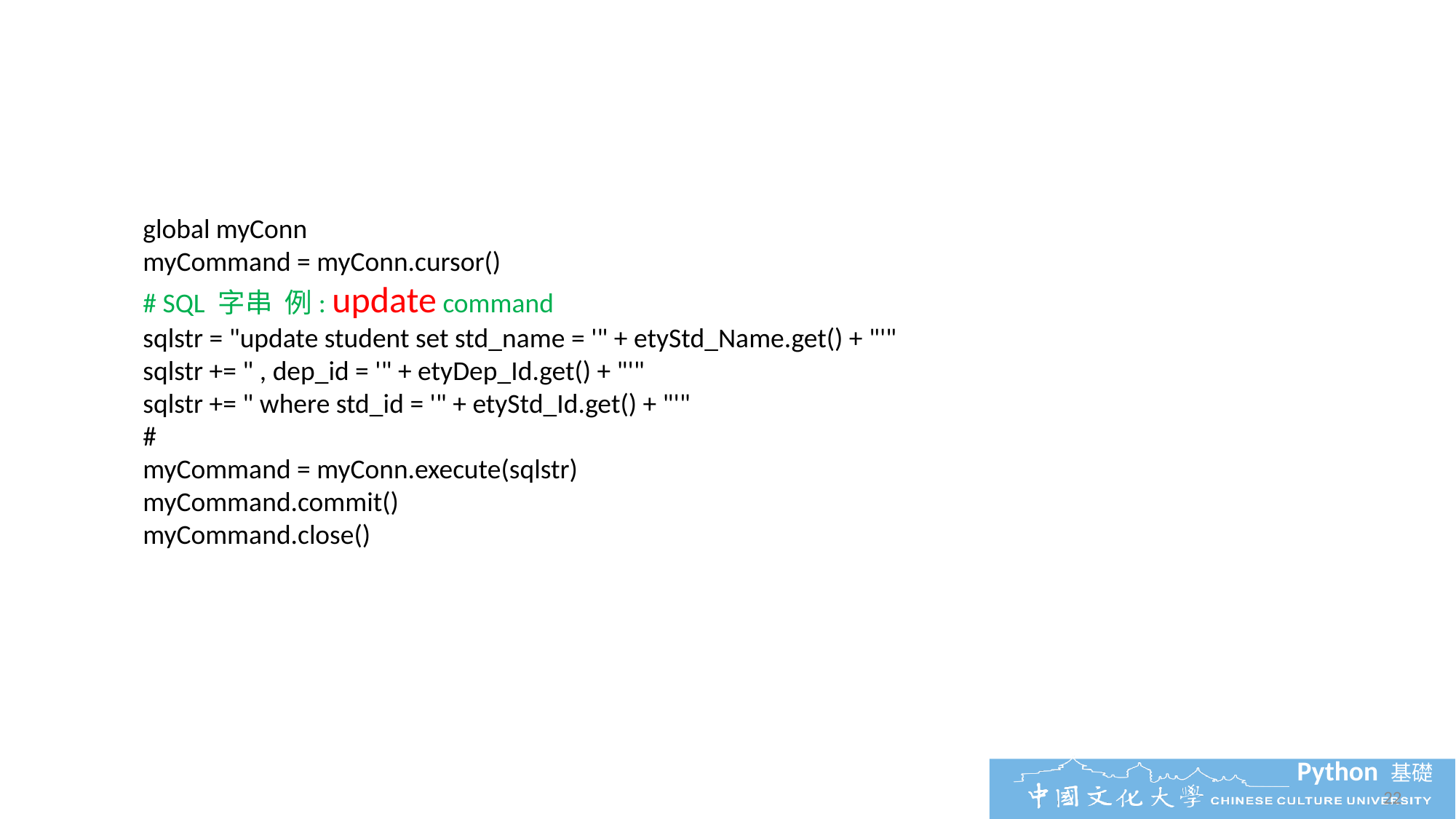

global myConn
    myCommand = myConn.cursor()
    # SQL 字串  例: update command
    sqlstr = "update student set std_name = '" + etyStd_Name.get() + "'"
    sqlstr += " , dep_id = '" + etyDep_Id.get() + "'"
    sqlstr += " where std_id = '" + etyStd_Id.get() + "'"
    #
    myCommand = myConn.execute(sqlstr)
    myCommand.commit()
    myCommand.close()
22